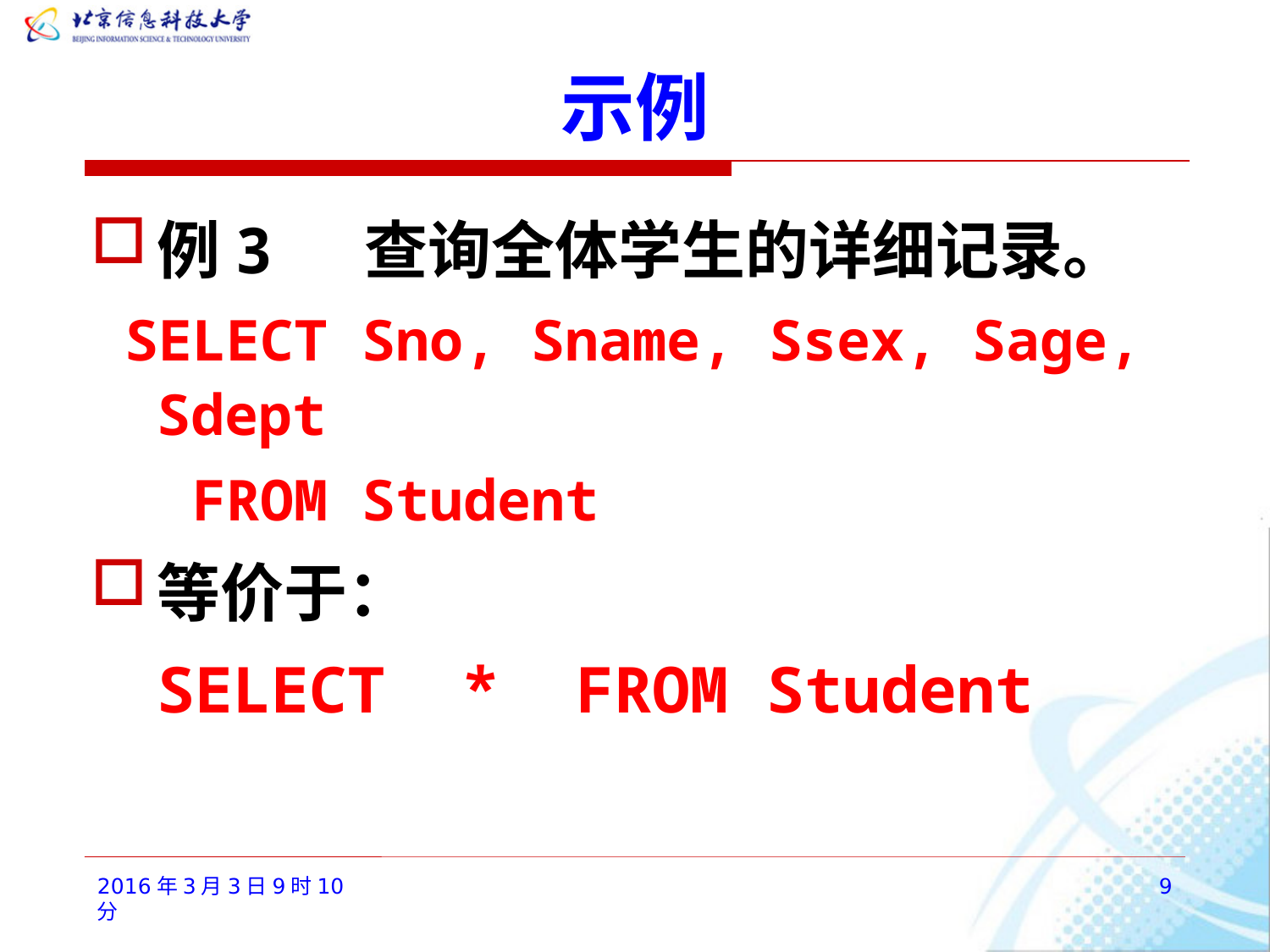

# 示例
例3  查询全体学生的详细记录。
 SELECT Sno, Sname, Ssex, Sage, Sdept
   FROM Student
等价于：
	SELECT  *  FROM Student
2016年3月3日9时10分
9